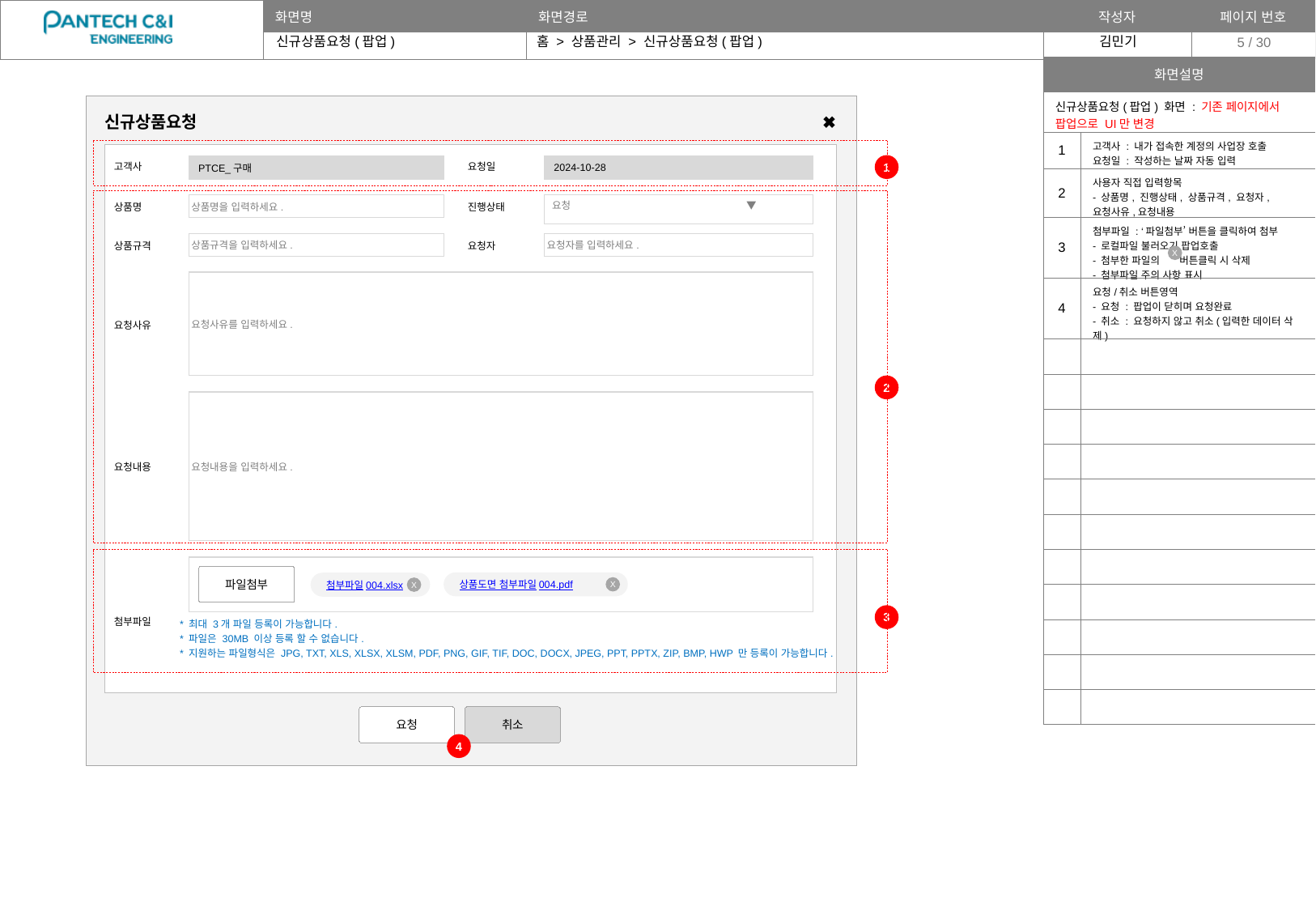

신규상품요청(팝업)
홈 > 상품관리 > 신규상품요청(팝업)
5
| 화면설명 |  |
| --- | --- |
| 신규상품요청(팝업) 화면 : 기존 페이지에서 팝업으로 UI만 변경 |  |
| 1 | 고객사 : 내가 접속한 계정의 사업장 호출 요청일 : 작성하는 날짜 자동 입력 |
| 2 | 사용자 직접 입력항목 - 상품명, 진행상태, 상품규격, 요청자, 요청사유,요청내용 |
| 3 | 첨부파일 : ‘파일첨부’ 버튼을 클릭하여 첨부 - 로컬파일 불러오기 팝업호출 - 첨부한 파일의 버튼클릭 시 삭제 - 첨부파일 주의 사항 표시 |
| 4 | 요청/취소 버튼영역 - 요청 : 팝업이 닫히며 요청완료 - 취소 : 요청하지 않고 취소(입력한 데이터 삭제) |
|  |  |
|  |  |
|  |  |
|  |  |
|  |  |
|  |  |
|  |  |
|  |  |
|  |  |
|  |  |
|  |  |

신규상품요청
✖

| 고객사 |  | 요청일 |  |
| --- | --- | --- | --- |
| 상품명 |  | 진행상태 |  |
| 상품규격 |  | 요청자 |  |
| 요청사유 |  |  |  |
| 요청내용 |  |  |  |
| 첨부파일 | \* 최대 3개 파일 등록이 가능합니다. \* 파일은 30MB 이상 등록 할 수 없습니다. \* 지원하는 파일형식은 JPG, TXT, XLS, XLSX, XLSM, PDF, PNG, GIF, TIF, DOC, DOCX, JPEG, PPT, PPTX, ZIP, BMP, HWP 만 등록이 가능합니다. |  |  |
1
| PTCE\_구매 |
| --- |
| 2024-10-28 |
| --- |

| 상품명을 입력하세요. |
| --- |
| 요청 ▼ |
| --- |
| 상품규격을 입력하세요. |
| --- |
| 요청자를 입력하세요. |
| --- |
X
| 요청사유를 입력하세요. |
| --- |
2
| 요청내용을 입력하세요. |
| --- |

|  |
| --- |
파일첨부
상품도면 첨부파일004.pdf
첨부파일004.xlsx
X
X
3
요청
취소
4